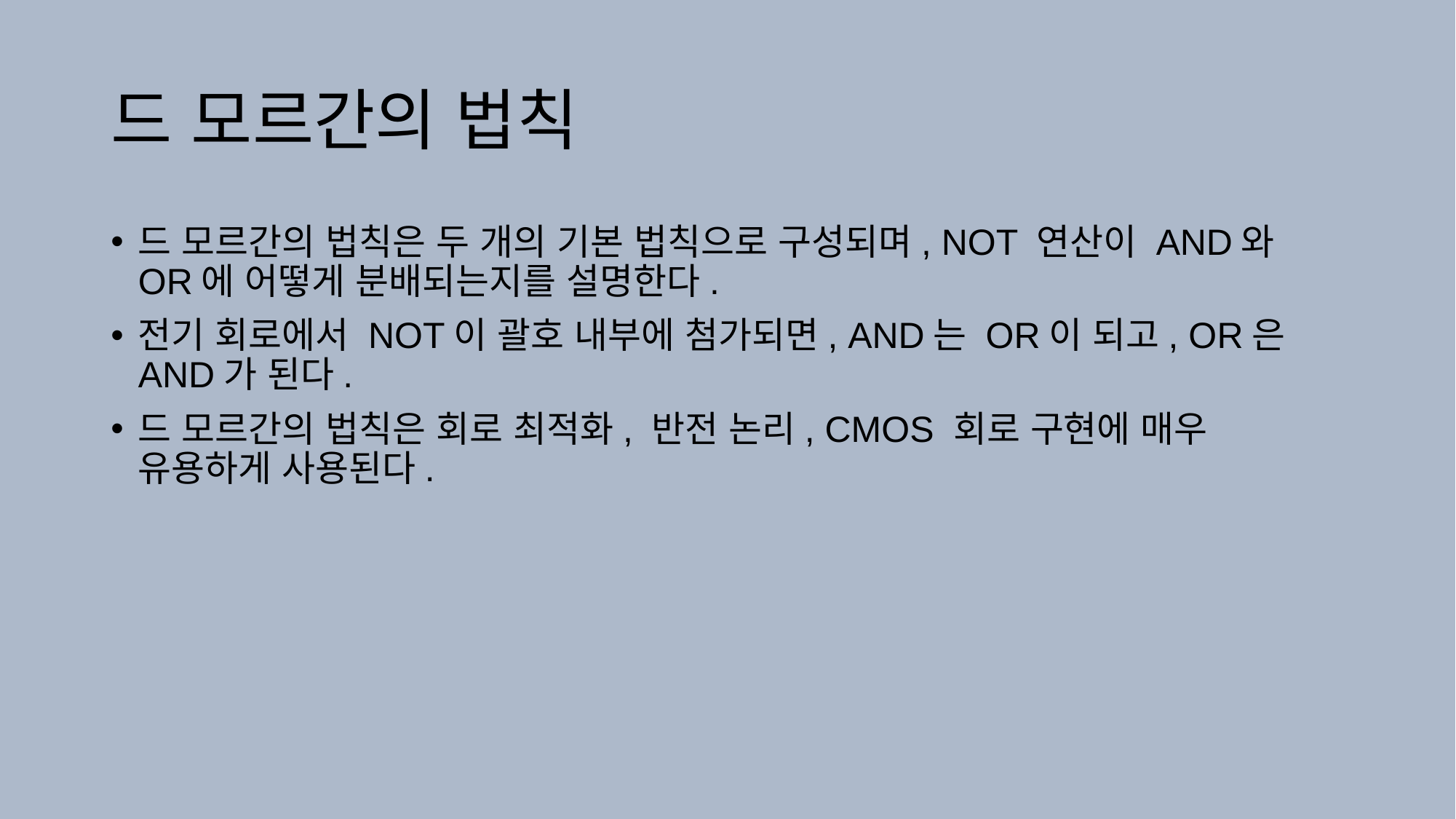

# 드 모르간의 법칙
드 모르간의 법칙은 두 개의 기본 법칙으로 구성되며, NOT 연산이 AND와 OR에 어떻게 분배되는지를 설명한다.
전기 회로에서 NOT이 괄호 내부에 첨가되면, AND는 OR이 되고, OR은 AND가 된다.
드 모르간의 법칙은 회로 최적화, 반전 논리, CMOS 회로 구현에 매우 유용하게 사용된다.